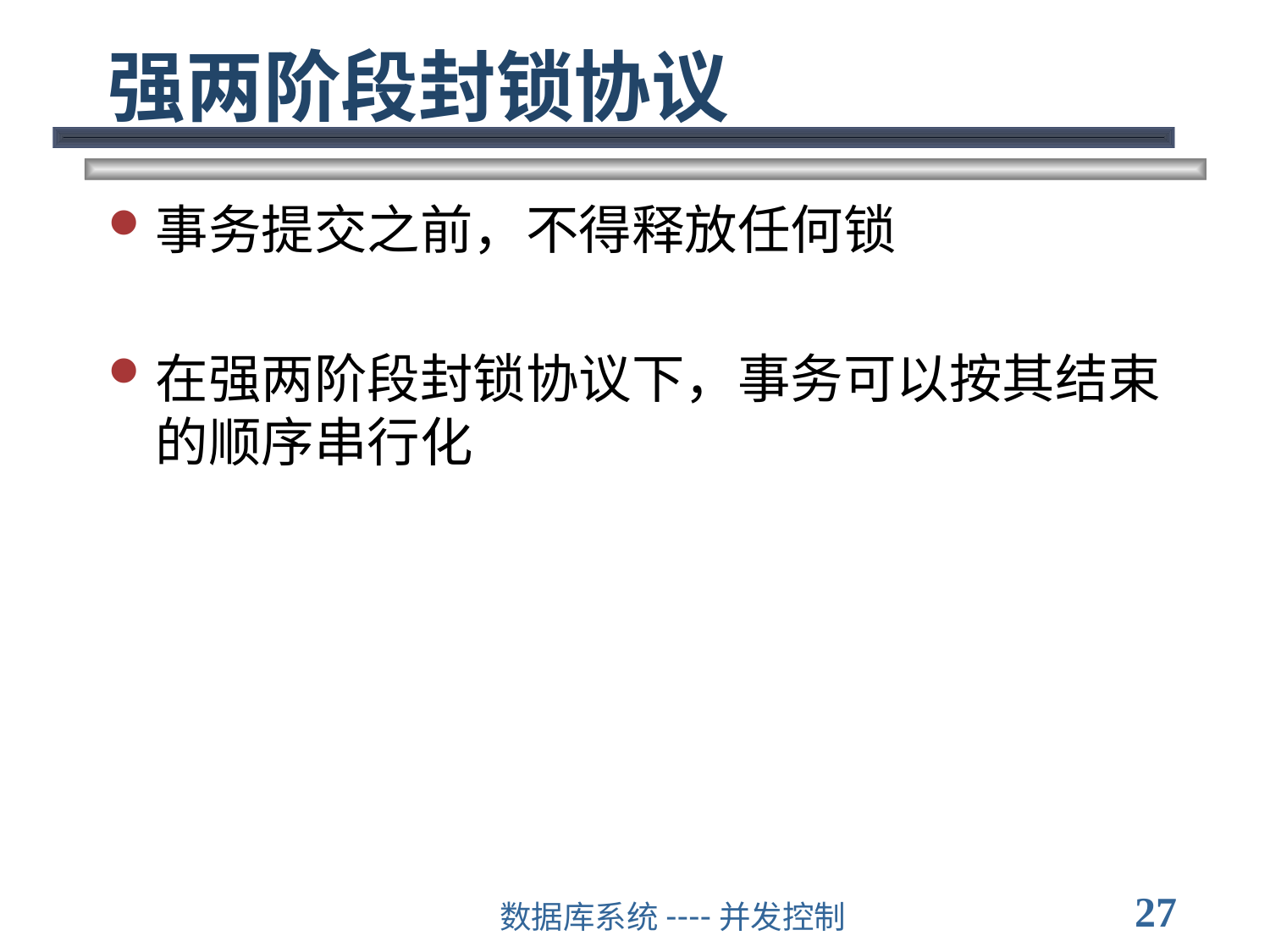

# 强两阶段封锁协议
事务提交之前，不得释放任何锁

在强两阶段封锁协议下，事务可以按其结束的顺序串行化
27
数据库系统----并发控制